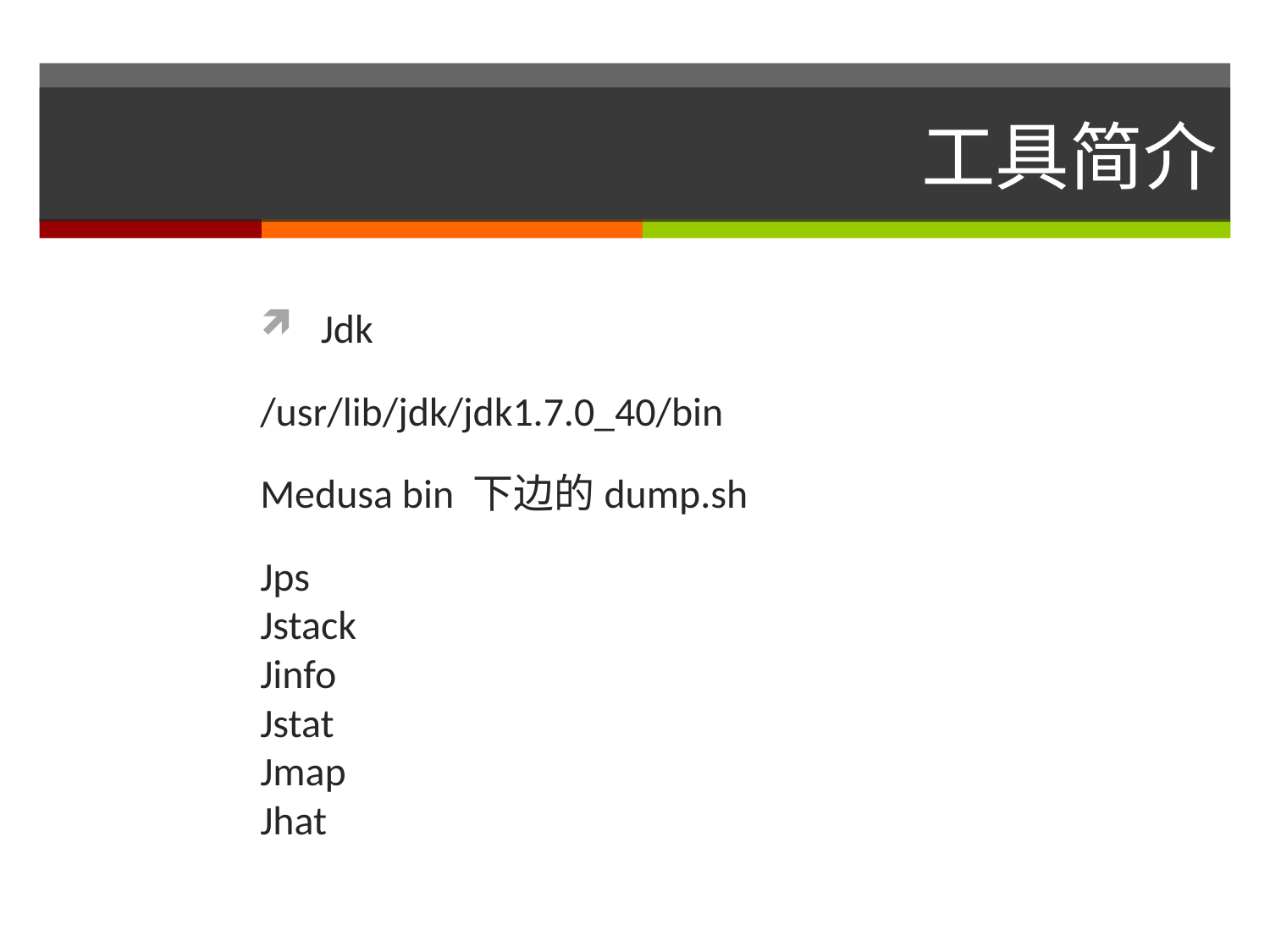

# 工具简介
Jdk
/usr/lib/jdk/jdk1.7.0_40/bin
Medusa bin 下边的dump.sh
Jps
Jstack
Jinfo
Jstat
Jmap
Jhat